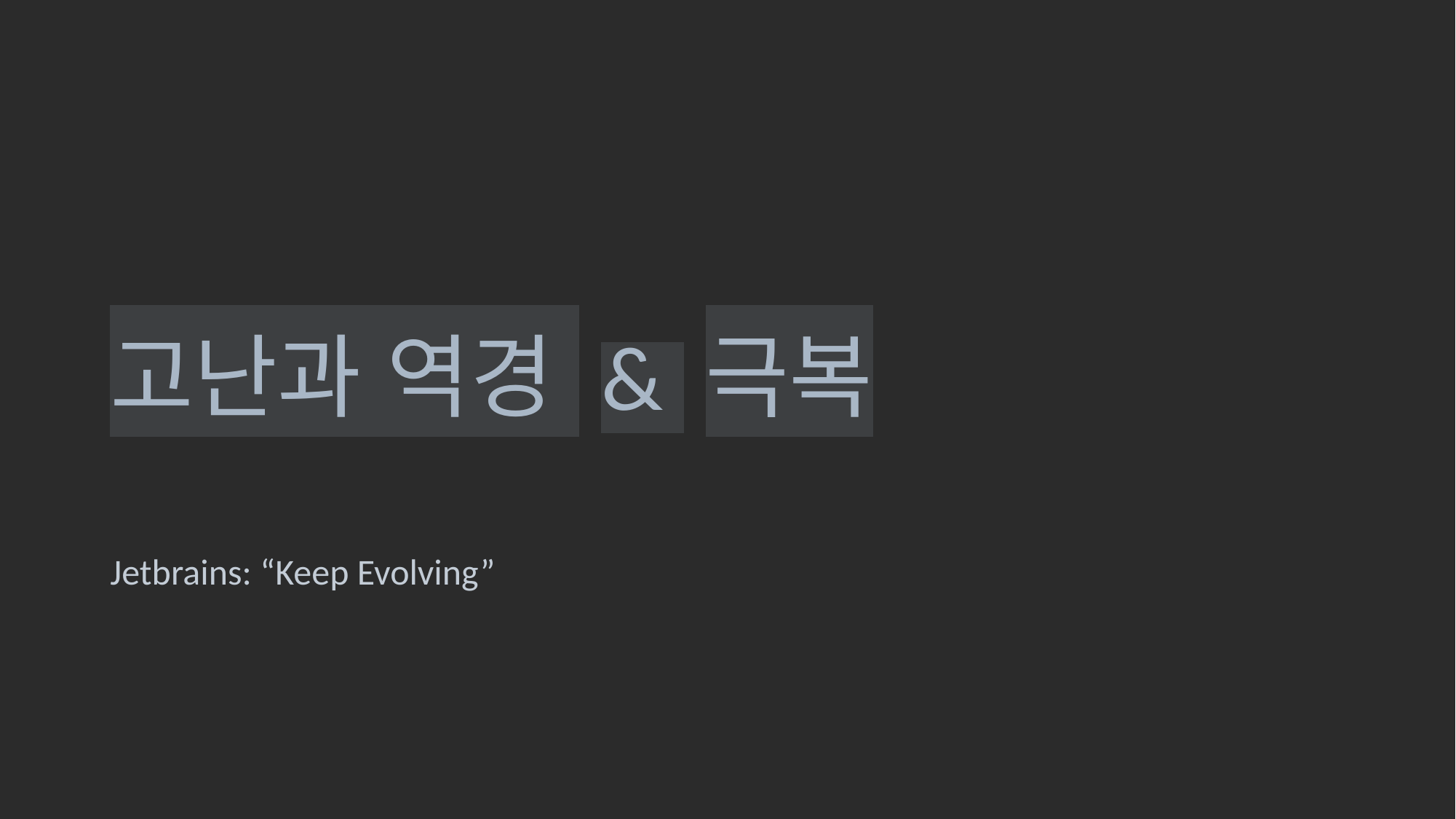

# 고난과 역경 & 극복
Jetbrains: “Keep Evolving”